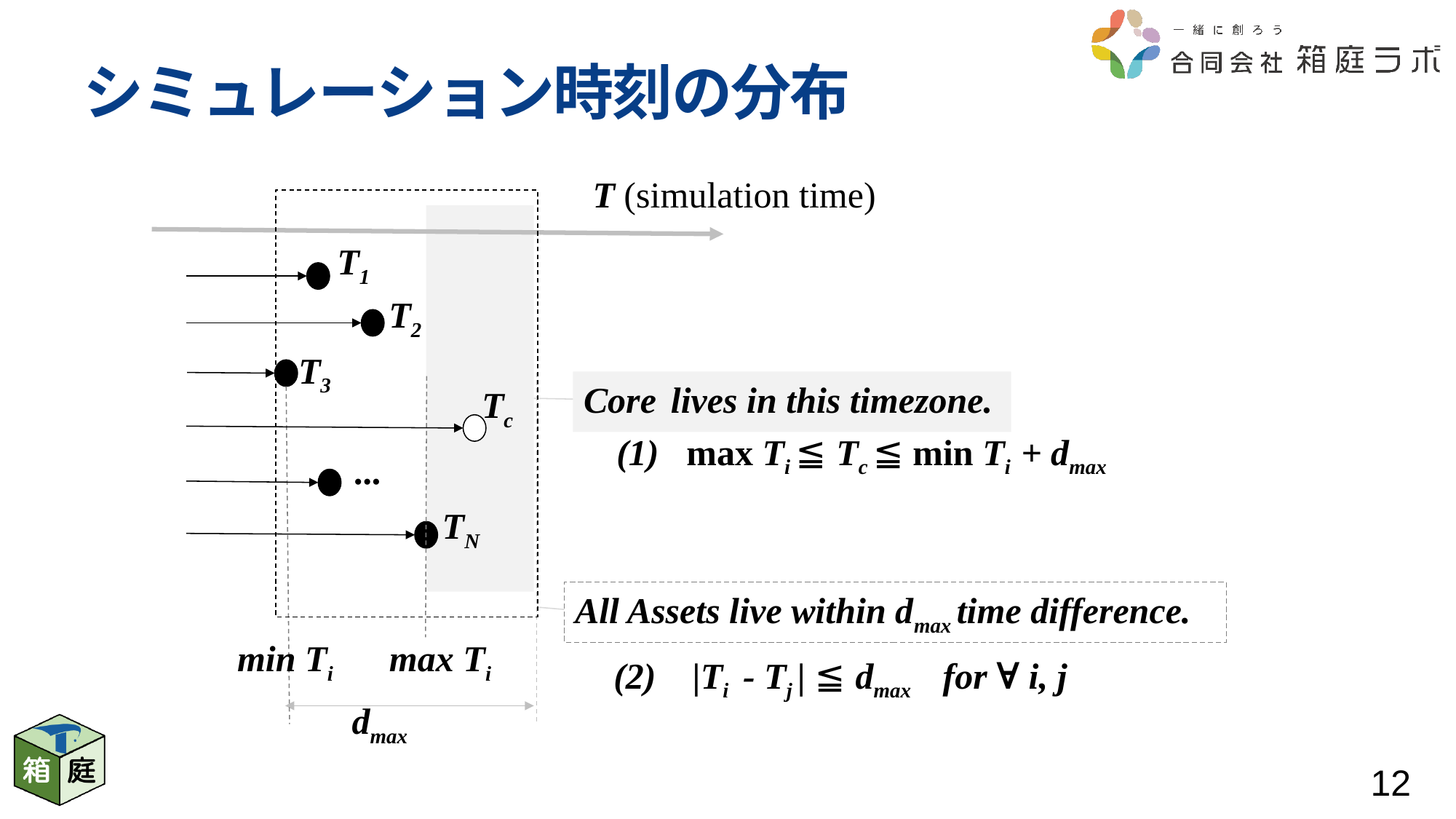

# シミュレーション時刻の分布
T (simulation time)

T1

T2

T3

Core  lives in this timezone.
min Ti
max Ti
dmax
Tc

(1)   max Ti ≦ Tc ≦ min Ti  + dmax
...

TN

All Assets live within dmax time difference.
(2)    |Ti  - Tj | ≦ dmax      for ∀ i, j
12